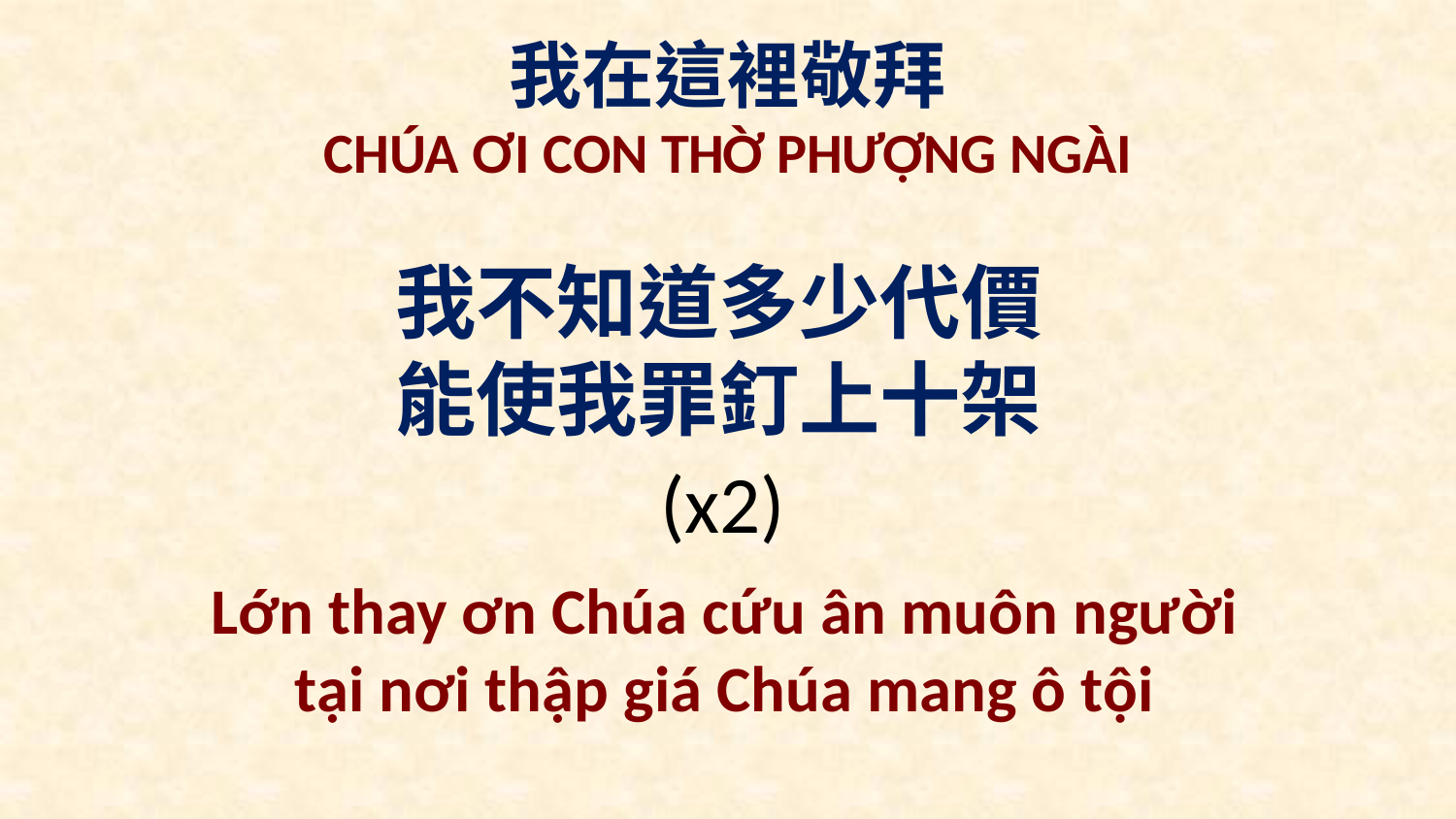

我在這裡敬拜
CHÚA ƠI CON THỜ PHƯỢNG NGÀI
我不知道多少代價
能使我罪釘上十架
(x2)
Lớn thay ơn Chúa cứu ân muôn người
tại nơi thập giá Chúa mang ô tội